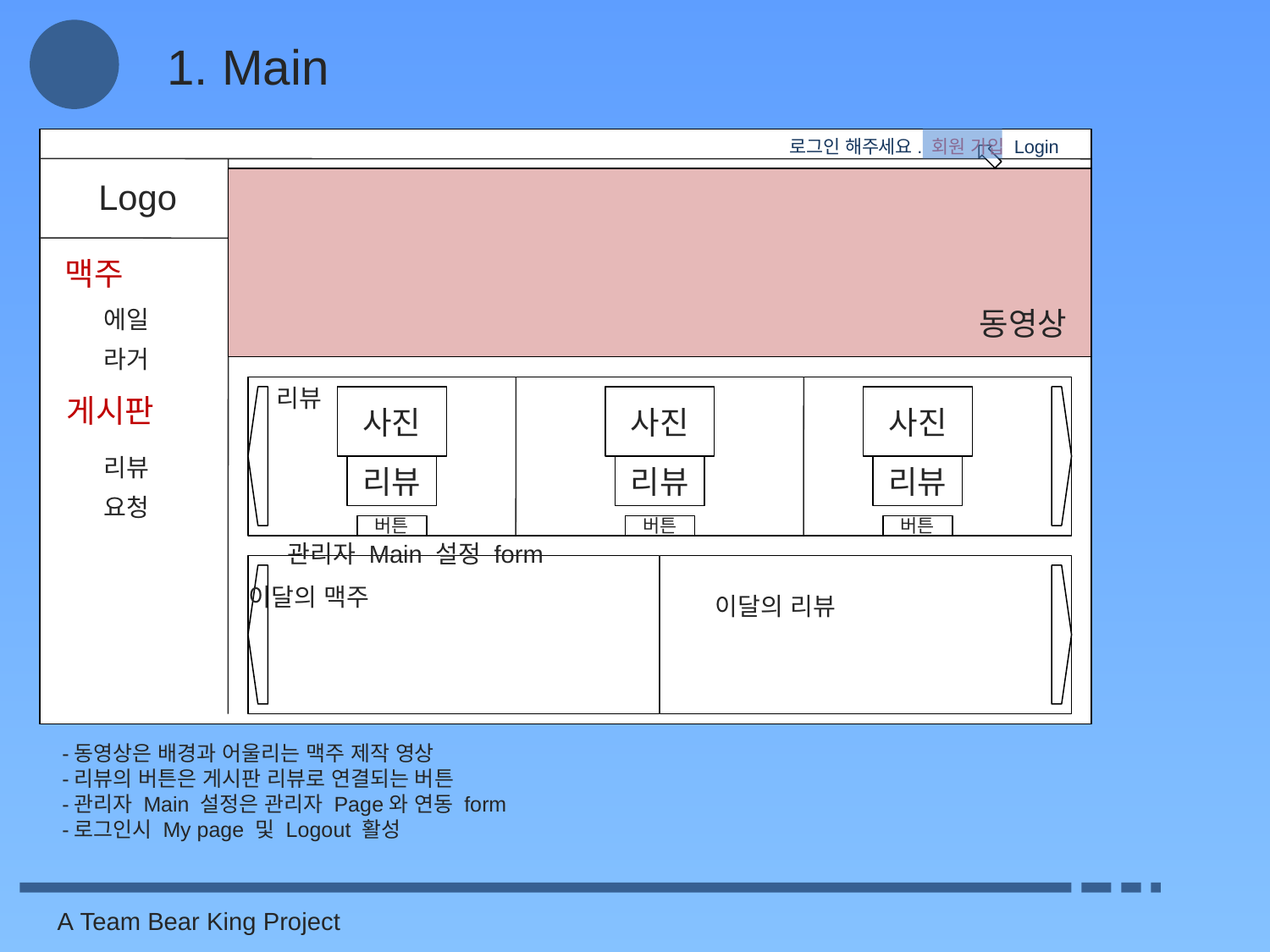

1. Main

Logo
로그인 해주세요. 회원 가입 Login

맥주
에일
동영상
라거

리뷰
게시판

사진
사진
사진

리뷰
리뷰
리뷰
리뷰
요청
버튼
버튼
버튼
관리자 Main 설정 form

이달의 맥주
이달의 리뷰
-동영상은 배경과 어울리는 맥주 제작 영상
-리뷰의 버튼은 게시판 리뷰로 연결되는 버튼
-관리자 Main 설정은 관리자 Page와 연동 form
-로그인시 My page 및 Logout 활성

A Team Bear King Project